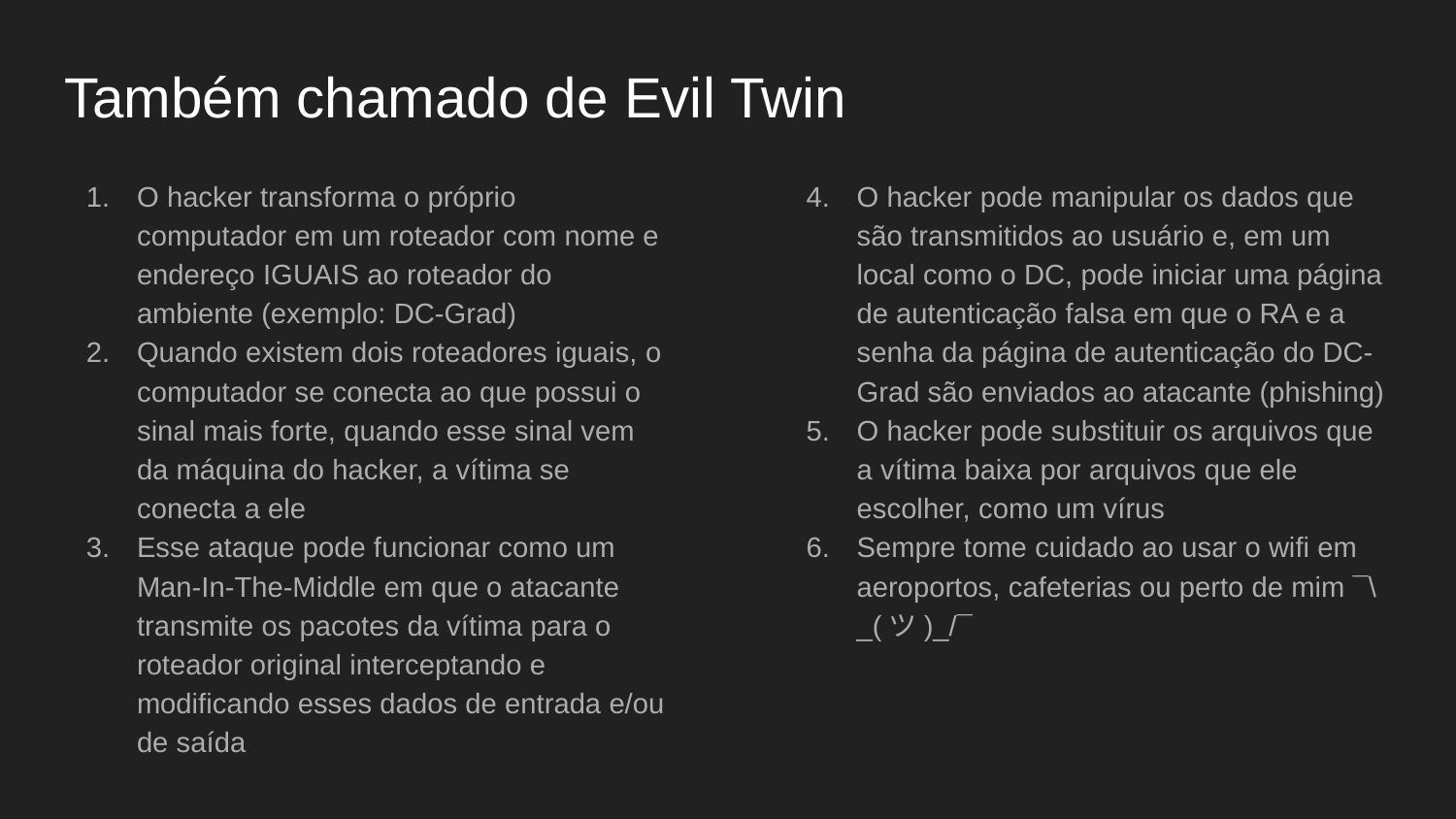

# Também chamado de Evil Twin
O hacker transforma o próprio computador em um roteador com nome e endereço IGUAIS ao roteador do ambiente (exemplo: DC-Grad)
Quando existem dois roteadores iguais, o computador se conecta ao que possui o sinal mais forte, quando esse sinal vem da máquina do hacker, a vítima se conecta a ele
Esse ataque pode funcionar como um Man-In-The-Middle em que o atacante transmite os pacotes da vítima para o roteador original interceptando e modificando esses dados de entrada e/ou de saída
O hacker pode manipular os dados que são transmitidos ao usuário e, em um local como o DC, pode iniciar uma página de autenticação falsa em que o RA e a senha da página de autenticação do DC-Grad são enviados ao atacante (phishing)
O hacker pode substituir os arquivos que a vítima baixa por arquivos que ele escolher, como um vírus
Sempre tome cuidado ao usar o wifi em aeroportos, cafeterias ou perto de mim ¯\_(ツ)_/¯